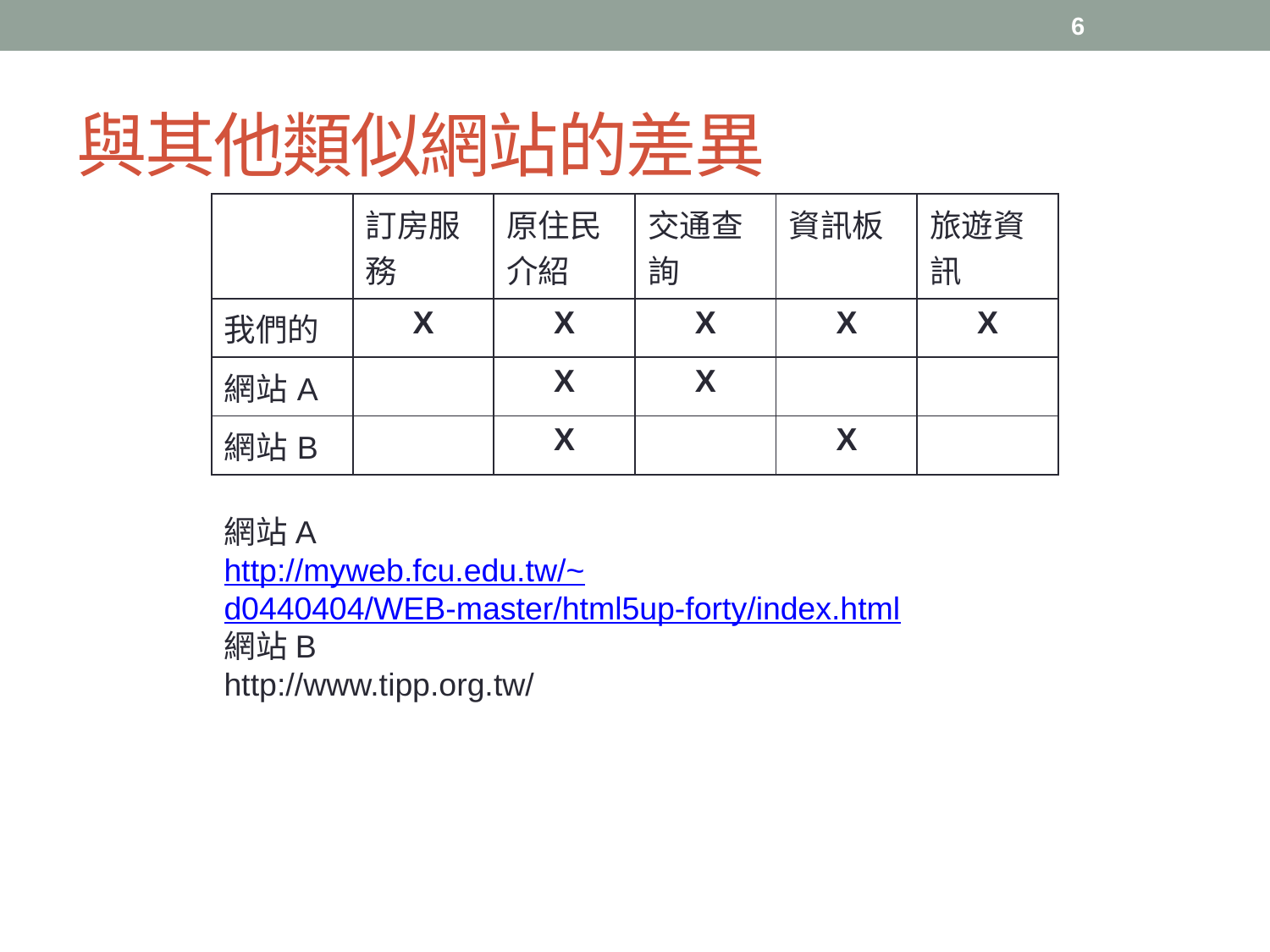

6
# 與其他類似網站的差異
|  | 訂房服務 | 原住民介紹 | 交通查詢 | 資訊板 | 旅遊資訊 |
| --- | --- | --- | --- | --- | --- |
| 我們的 | X | X | X | X | X |
| 網站A |  | X | X |  |  |
| 網站B |  | X |  | X |  |
網站A
http://myweb.fcu.edu.tw/~d0440404/WEB-master/html5up-forty/index.html
網站B
http://www.tipp.org.tw/